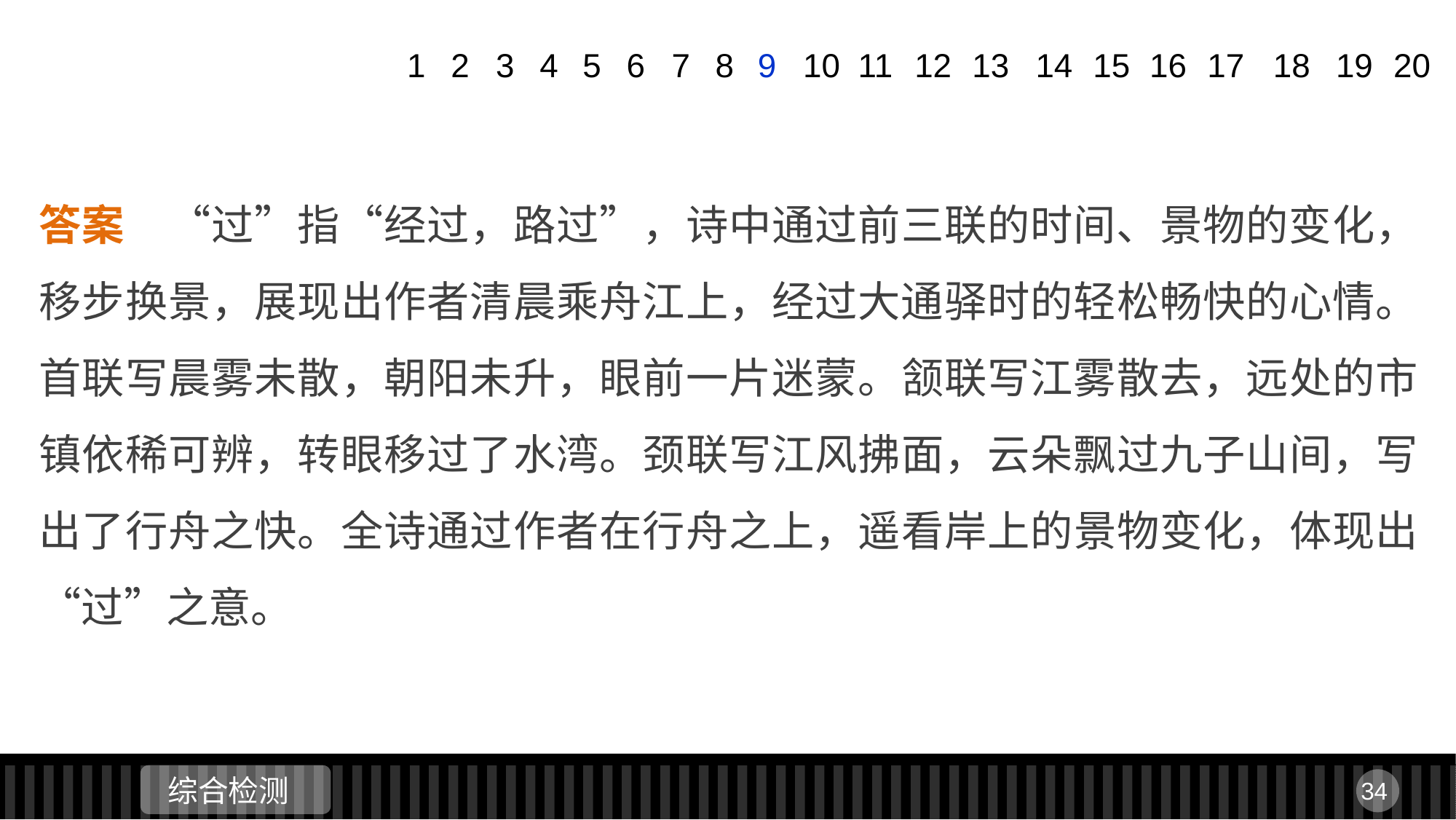

1
2
3
4
5
6
7
8
9
11
12
13
14
15
16
17
18
19
20
10
答案　“过”指“经过，路过”，诗中通过前三联的时间、景物的变化，移步换景，展现出作者清晨乘舟江上，经过大通驿时的轻松畅快的心情。首联写晨雾未散，朝阳未升，眼前一片迷蒙。颔联写江雾散去，远处的市镇依稀可辨，转眼移过了水湾。颈联写江风拂面，云朵飘过九子山间，写出了行舟之快。全诗通过作者在行舟之上，遥看岸上的景物变化，体现出“过”之意。